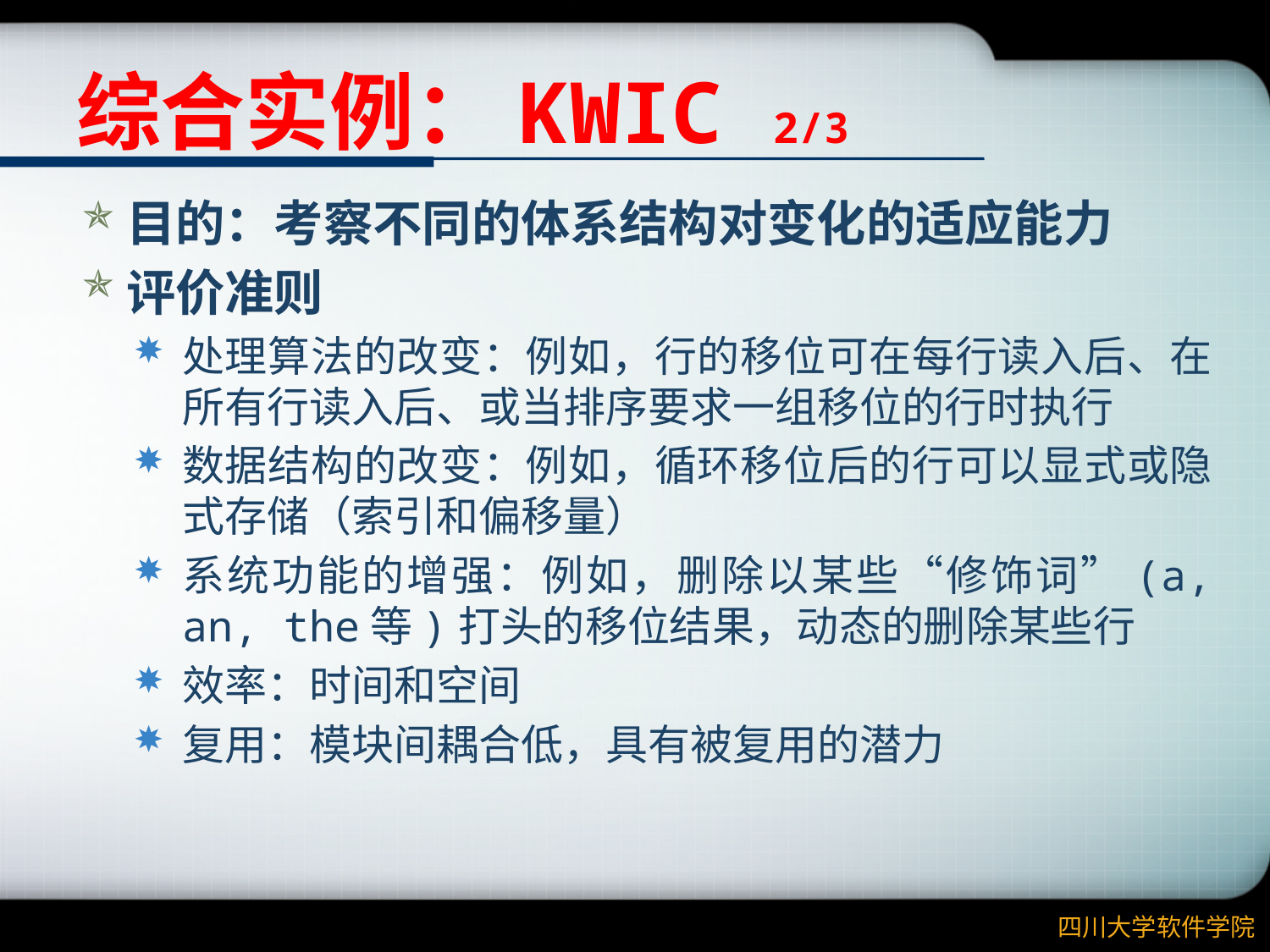

# 综合实例：KWIC 2/3
目的：考察不同的体系结构对变化的适应能力
评价准则
处理算法的改变：例如，行的移位可在每行读入后、在所有行读入后、或当排序要求一组移位的行时执行
数据结构的改变：例如，循环移位后的行可以显式或隐式存储（索引和偏移量）
系统功能的增强：例如，删除以某些“修饰词”(a, an, the等)打头的移位结果，动态的删除某些行
效率：时间和空间
复用：模块间耦合低，具有被复用的潜力